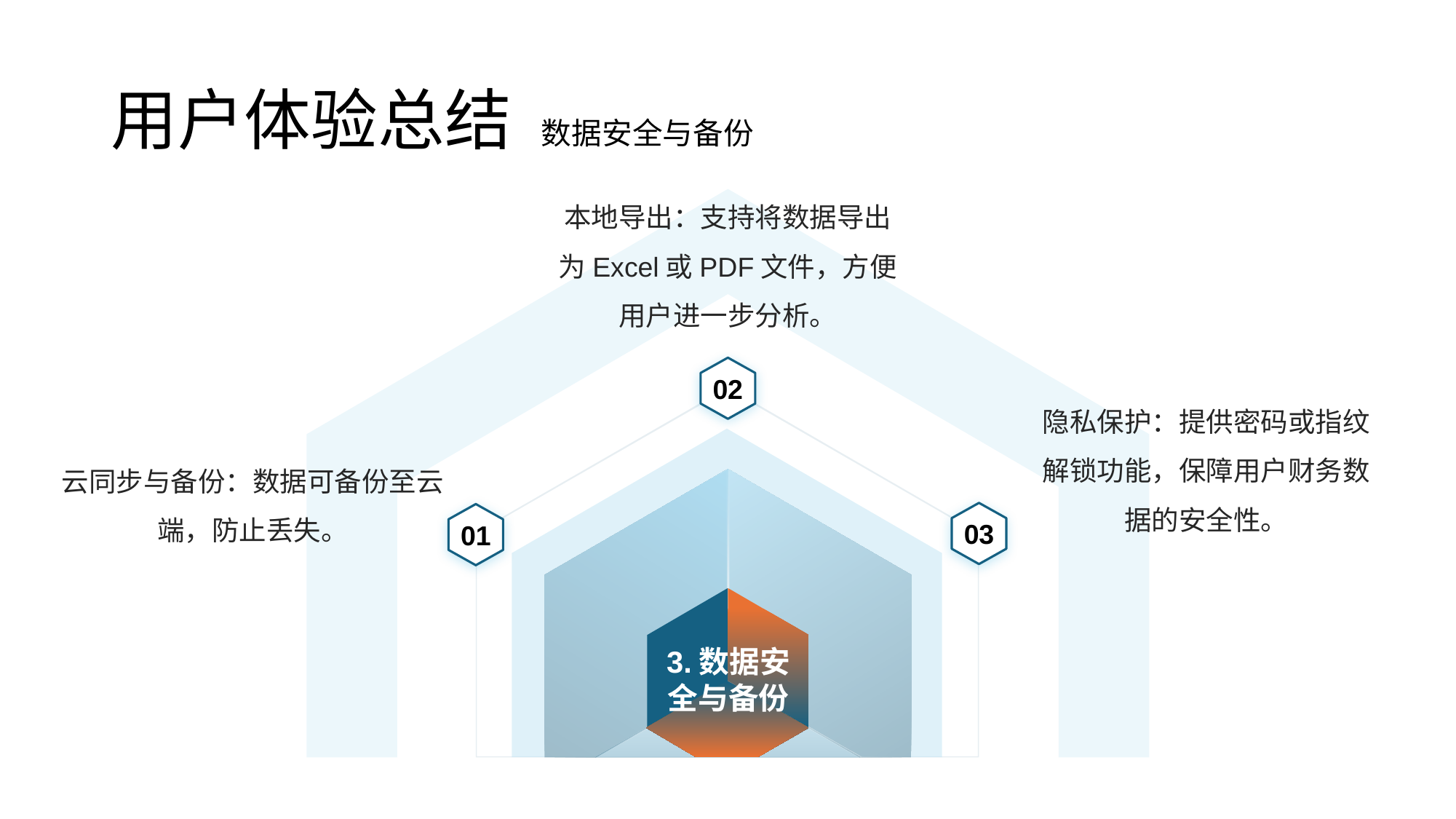

# 用户体验总结  数据安全与备份

本地导出：支持将数据导出为Excel或PDF文件，方便用户进一步分析。
02

隐私保护：提供密码或指纹解锁功能，保障用户财务数据的安全性。

云同步与备份：数据可备份至云端，防止丢失。

03
01

3.数据安全与备份